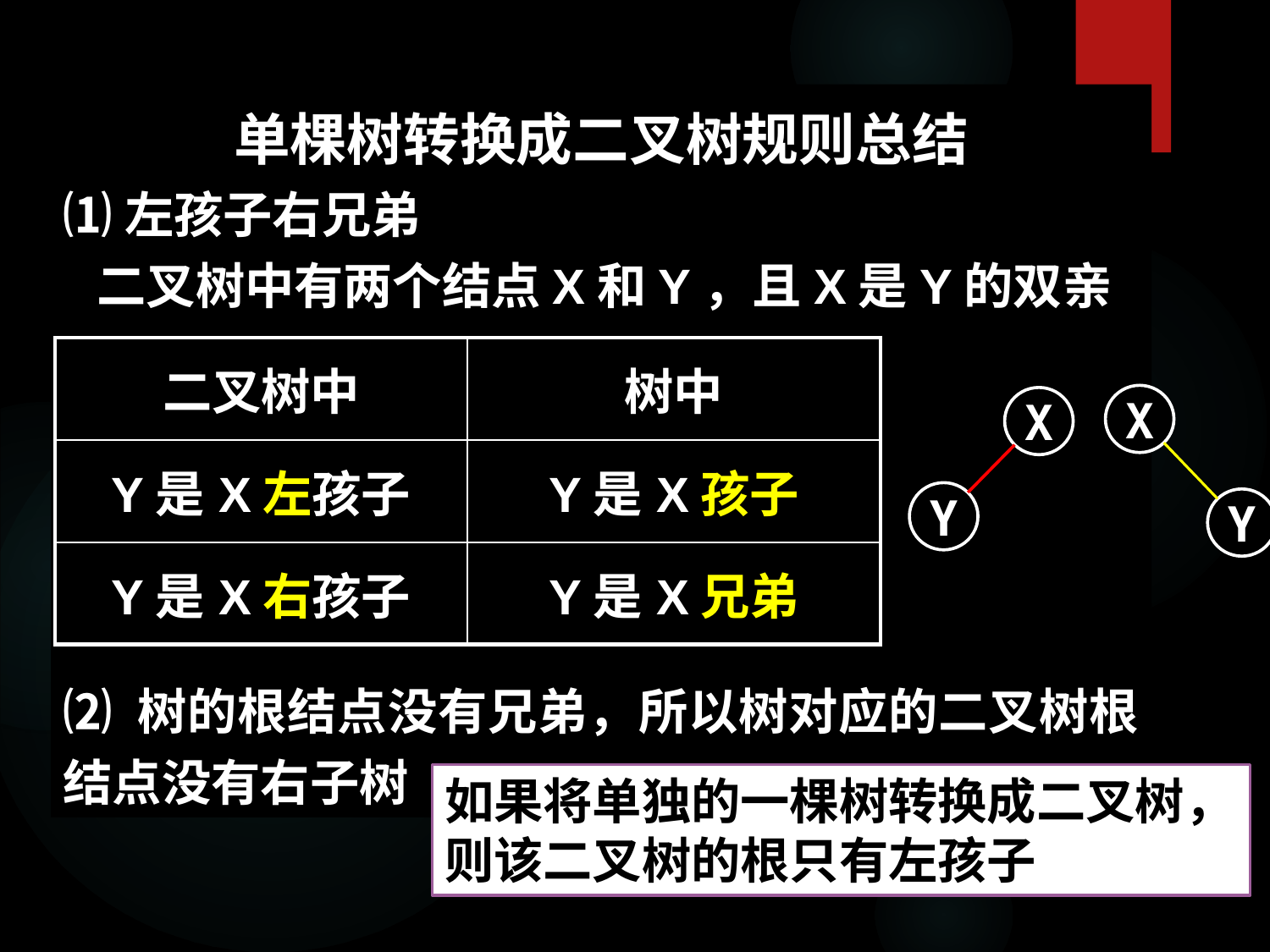

单棵树转换成二叉树规则总结
⑴左孩子右兄弟
   二叉树中有两个结点X和Y，且X是Y的双亲

⑵ 树的根结点没有兄弟，所以树对应的二叉树根结点没有右子树
| 二叉树中 | 树中 |
| --- | --- |
| Y是X左孩子 | Y是X孩子 |
| Y是X右孩子 | Y是X兄弟 |
X
X
Y
Y
如果将单独的一棵树转换成二叉树，
则该二叉树的根只有左孩子